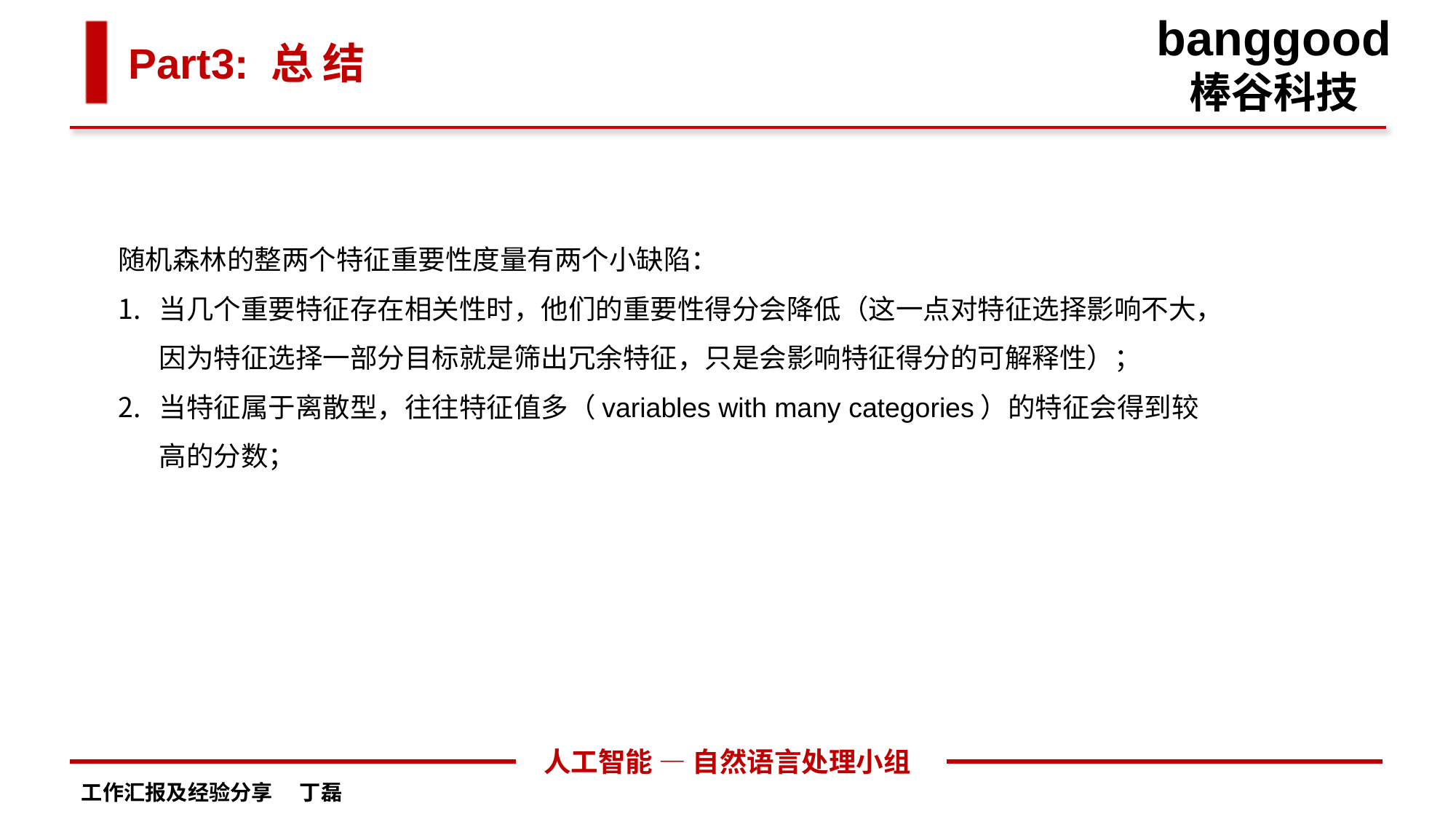

banggood
棒谷科技

Part3: 总 结
随机森林的整两个特征重要性度量有两个小缺陷：
当几个重要特征存在相关性时，他们的重要性得分会降低（这一点对特征选择影响不大，因为特征选择一部分目标就是筛出冗余特征，只是会影响特征得分的可解释性）；
当特征属于离散型，往往特征值多（variables with many categories）的特征会得到较高的分数；

人工智能 — 自然语言处理小组
工作汇报及经验分享	丁磊